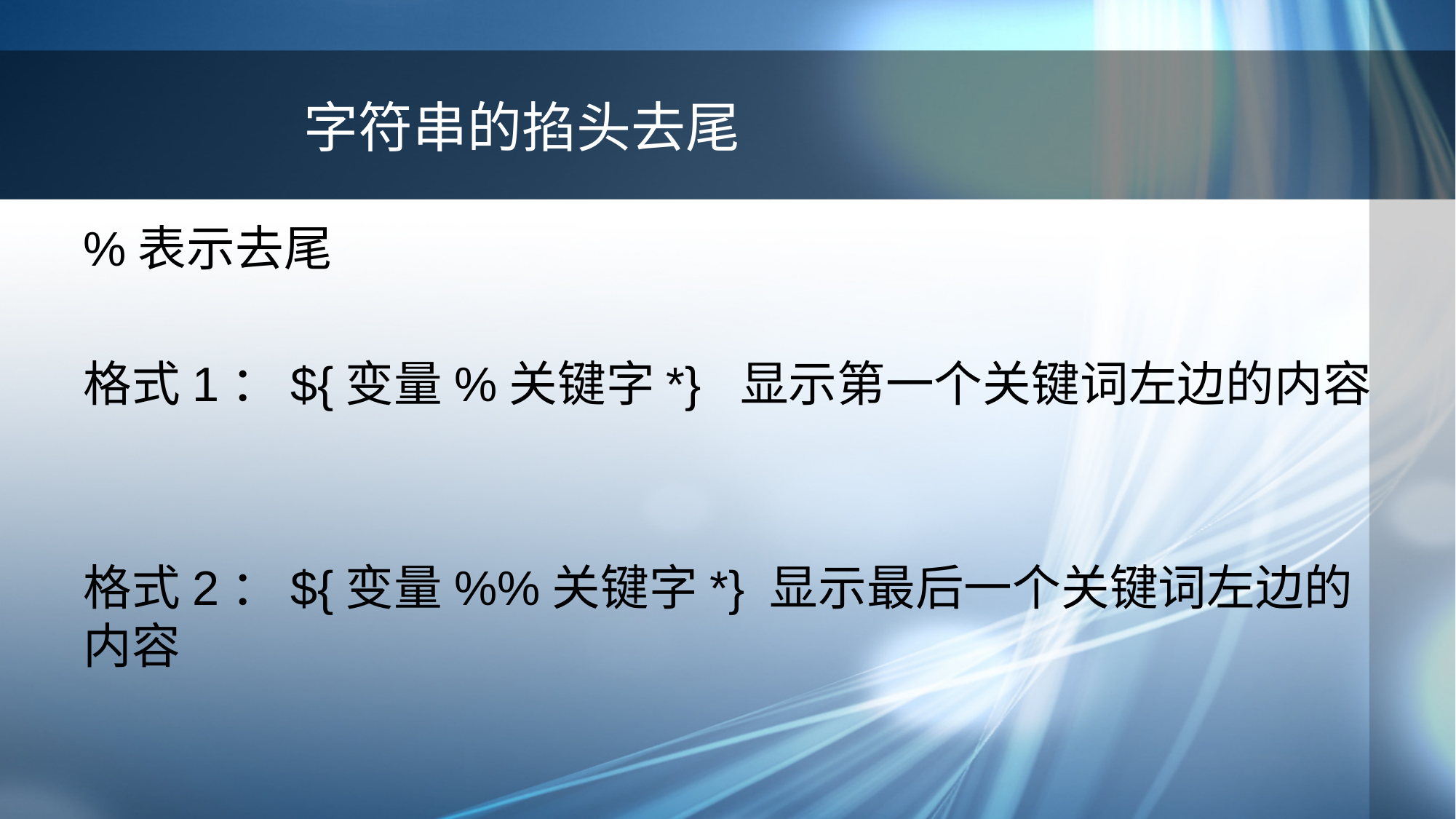

# 字符串的掐头去尾
%表示去尾

格式1：${变量%关键字*}  显示第一个关键词左边的内容

格式2：${变量%%关键字*} 显示最后一个关键词左边的内容